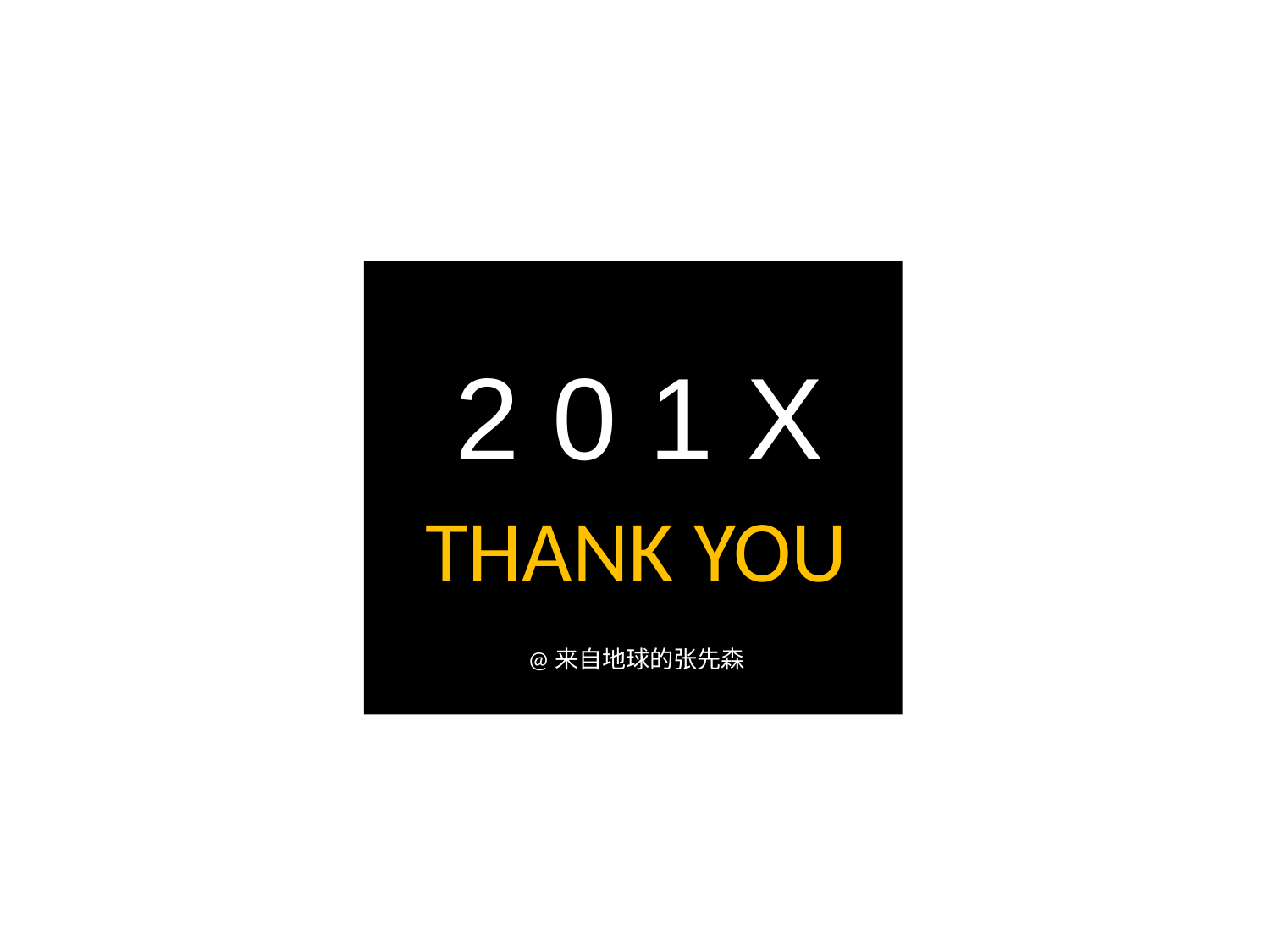

2 0 1 X
THANK YOU
@来自地球的张先森